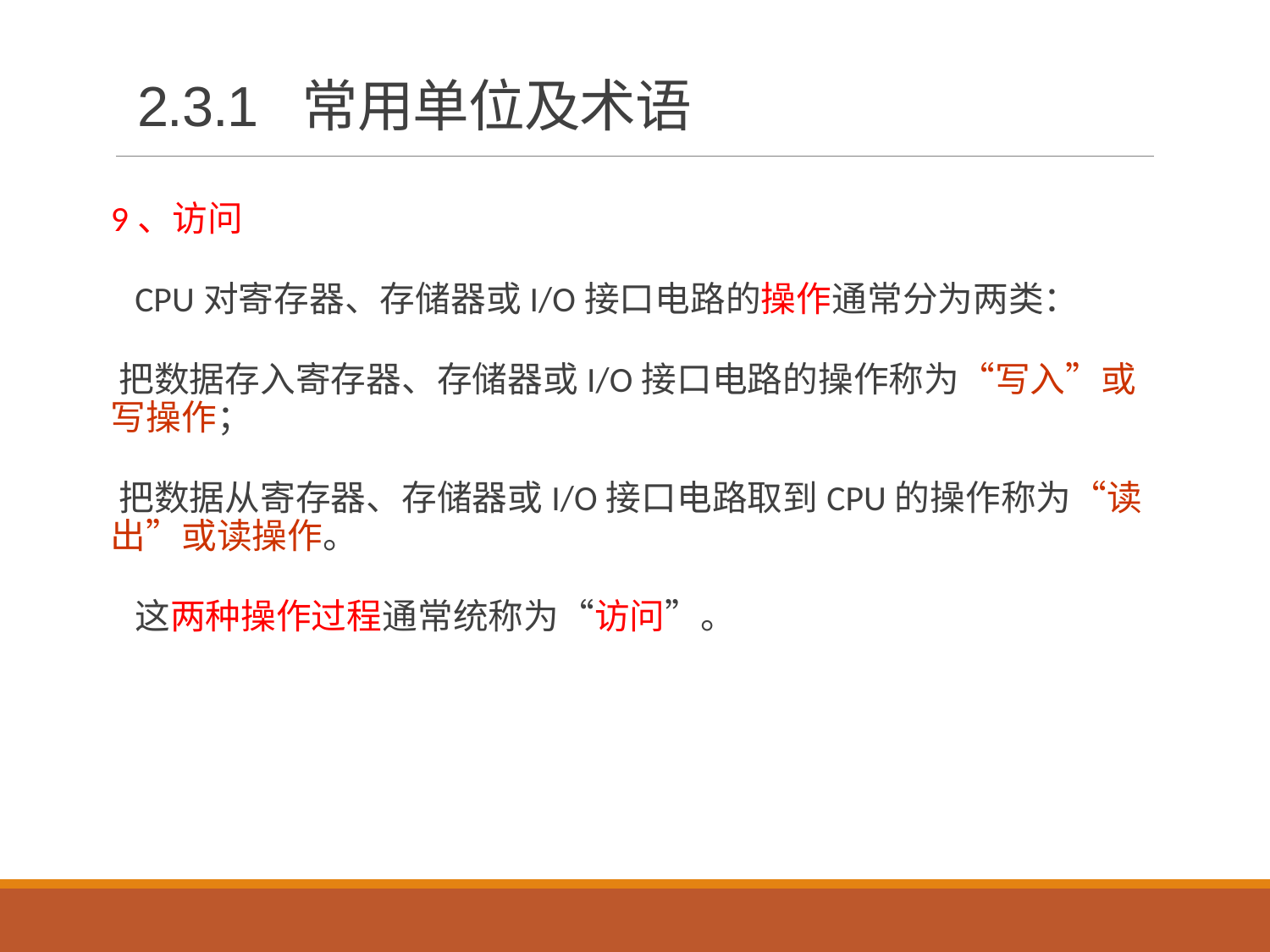

# 2.3.1  常用单位及术语
9、访问
   CPU对寄存器、存储器或I/O接口电路的操作通常分为两类：
把数据存入寄存器、存储器或I/O接口电路的操作称为“写入”或写操作；
把数据从寄存器、存储器或I/O接口电路取到CPU的操作称为“读出”或读操作。
  这两种操作过程通常统称为“访问”。